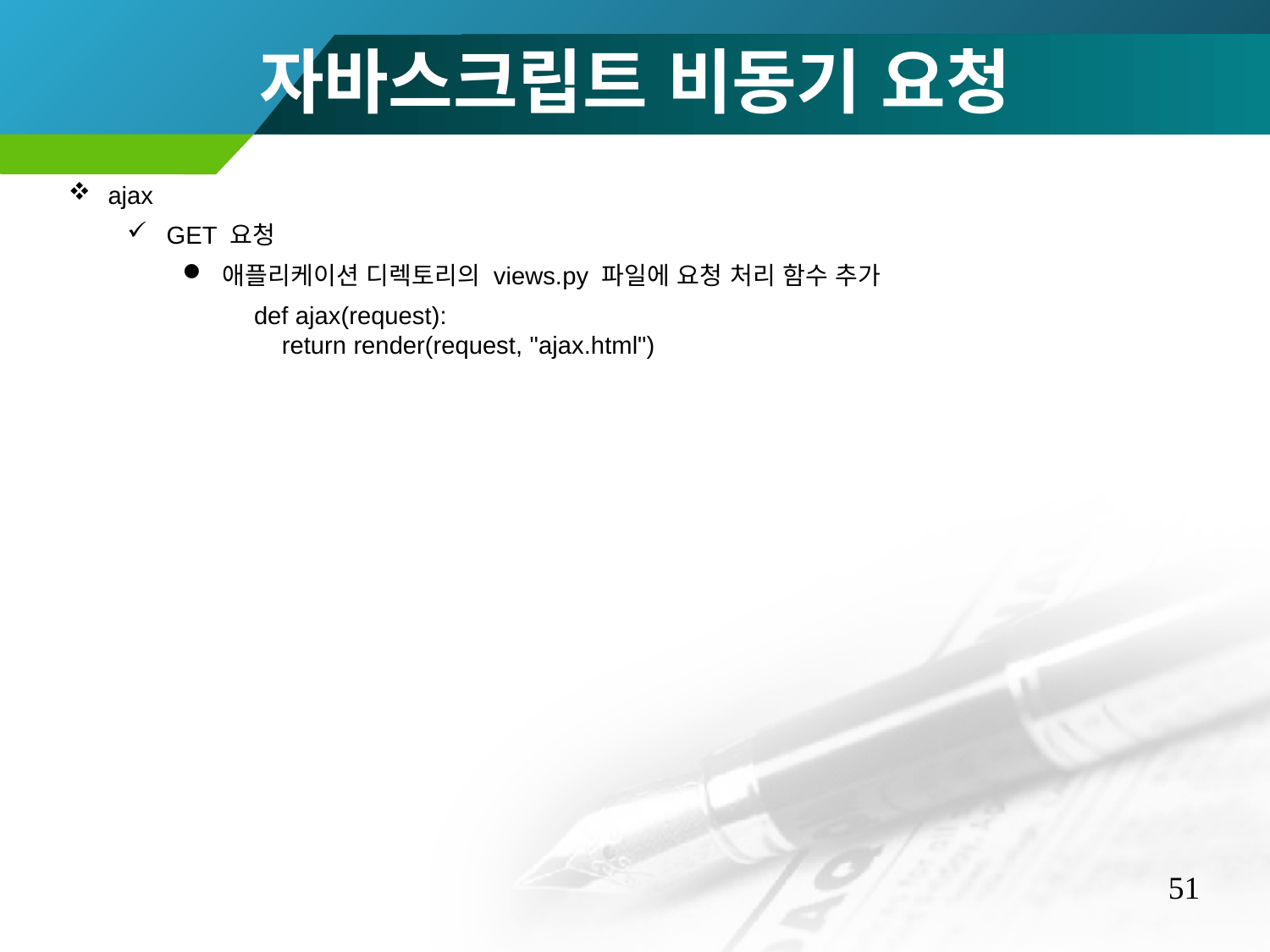

자바스크립트 비동기 요청
ajax
GET 요청
애플리케이션 디렉토리의 views.py 파일에 요청 처리 함수 추가
def ajax(request):
    return render(request, "ajax.html")

51